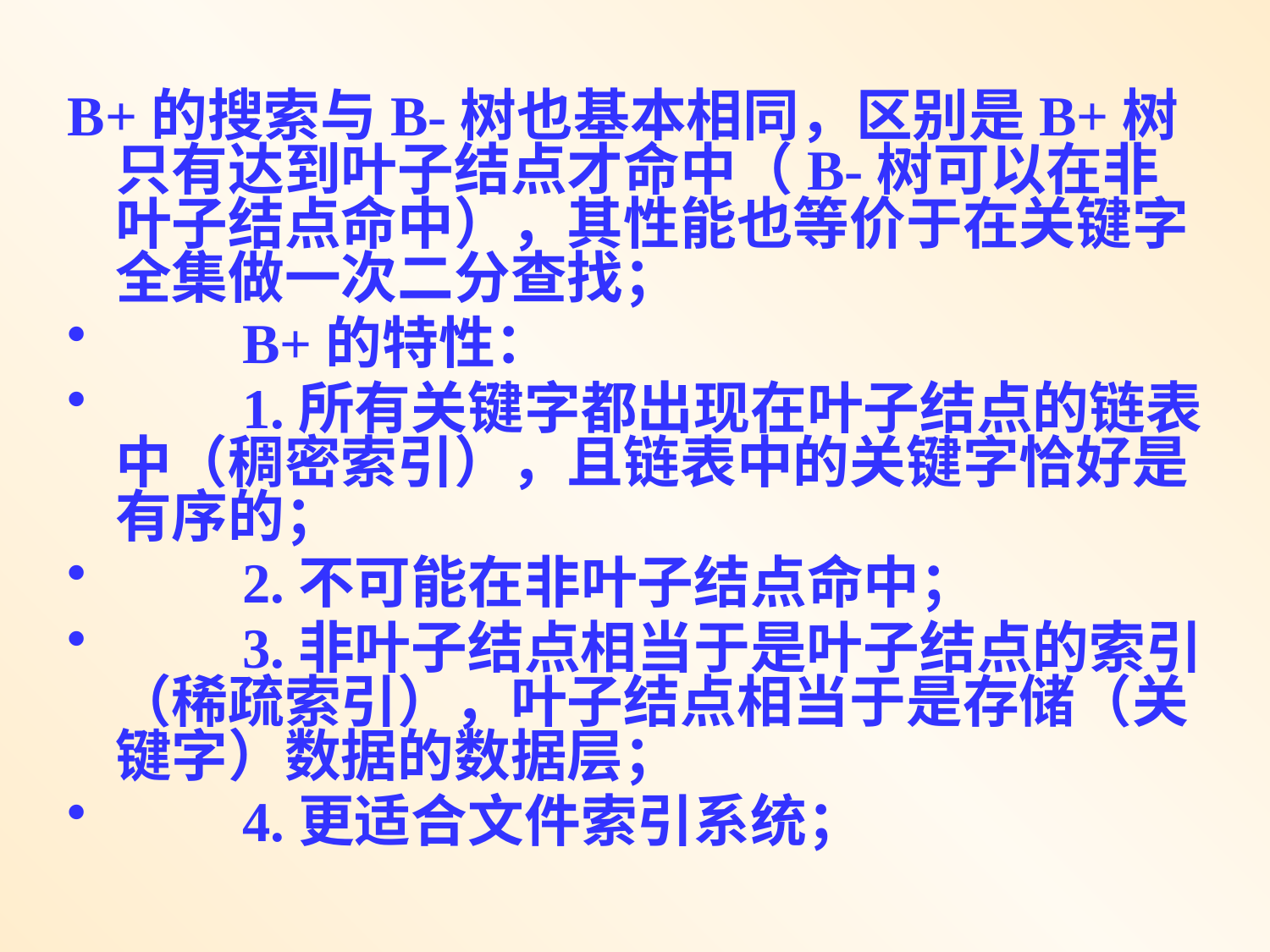

B+的搜索与B-树也基本相同，区别是B+树只有达到叶子结点才命中（B-树可以在非叶子结点命中），其性能也等价于在关键字全集做一次二分查找；
	B+的特性：
	1.所有关键字都出现在叶子结点的链表中（稠密索引），且链表中的关键字恰好是有序的；
	2.不可能在非叶子结点命中；
	3.非叶子结点相当于是叶子结点的索引（稀疏索引），叶子结点相当于是存储（关键字）数据的数据层；
	4.更适合文件索引系统；